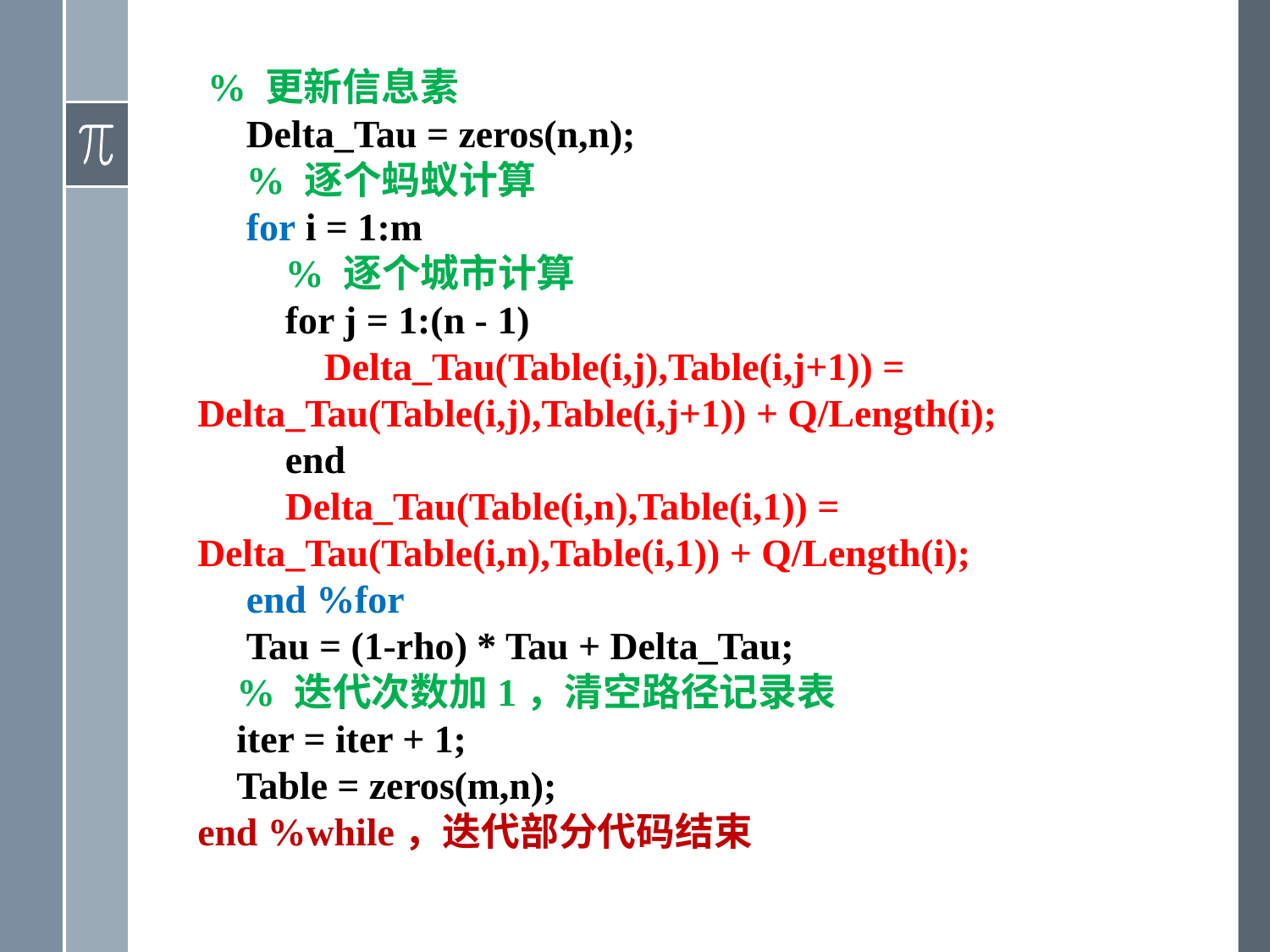

% 更新信息素
     Delta_Tau = zeros(n,n);
     % 逐个蚂蚁计算
     for i = 1:m
         % 逐个城市计算
         for j = 1:(n - 1)
             Delta_Tau(Table(i,j),Table(i,j+1)) = Delta_Tau(Table(i,j),Table(i,j+1)) + Q/Length(i);
         end
         Delta_Tau(Table(i,n),Table(i,1)) = Delta_Tau(Table(i,n),Table(i,1)) + Q/Length(i);
     end %for
     Tau = (1-rho) * Tau + Delta_Tau;
    % 迭代次数加1，清空路径记录表
    iter = iter + 1;
    Table = zeros(m,n);
end %while，迭代部分代码结束